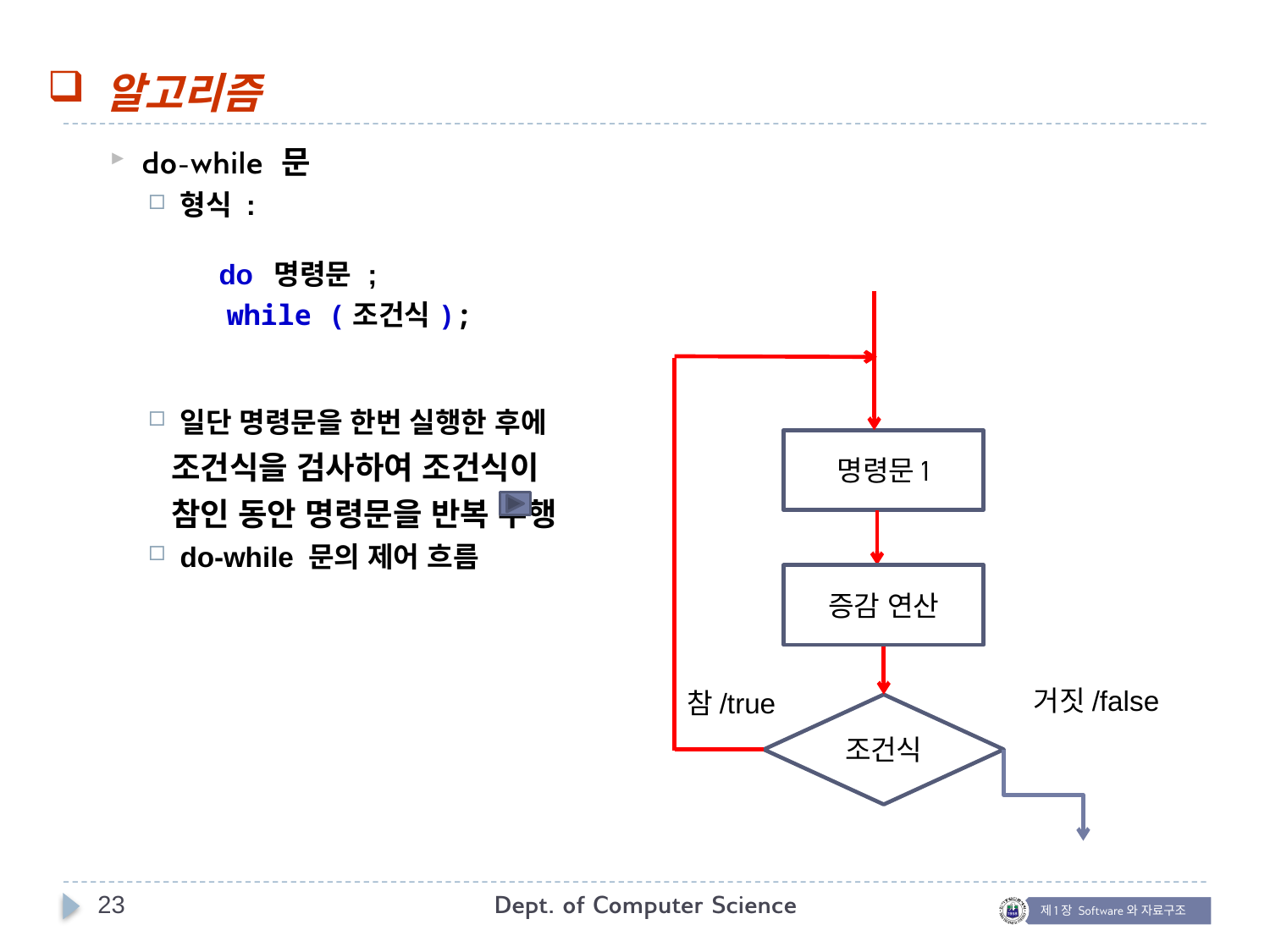

알고리즘
do-while 문
형식 :

일단 명령문을 한번 실행한 후에
      조건식을 검사하여 조건식이
      참인 동안 명령문을 반복 수행
do-while 문의 제어 흐름

| do  명령문 ;      while (조건식); |
| --- |
명령문1

증감 연산
거짓/false
참/true
조건식
23
Dept. of Computer Science